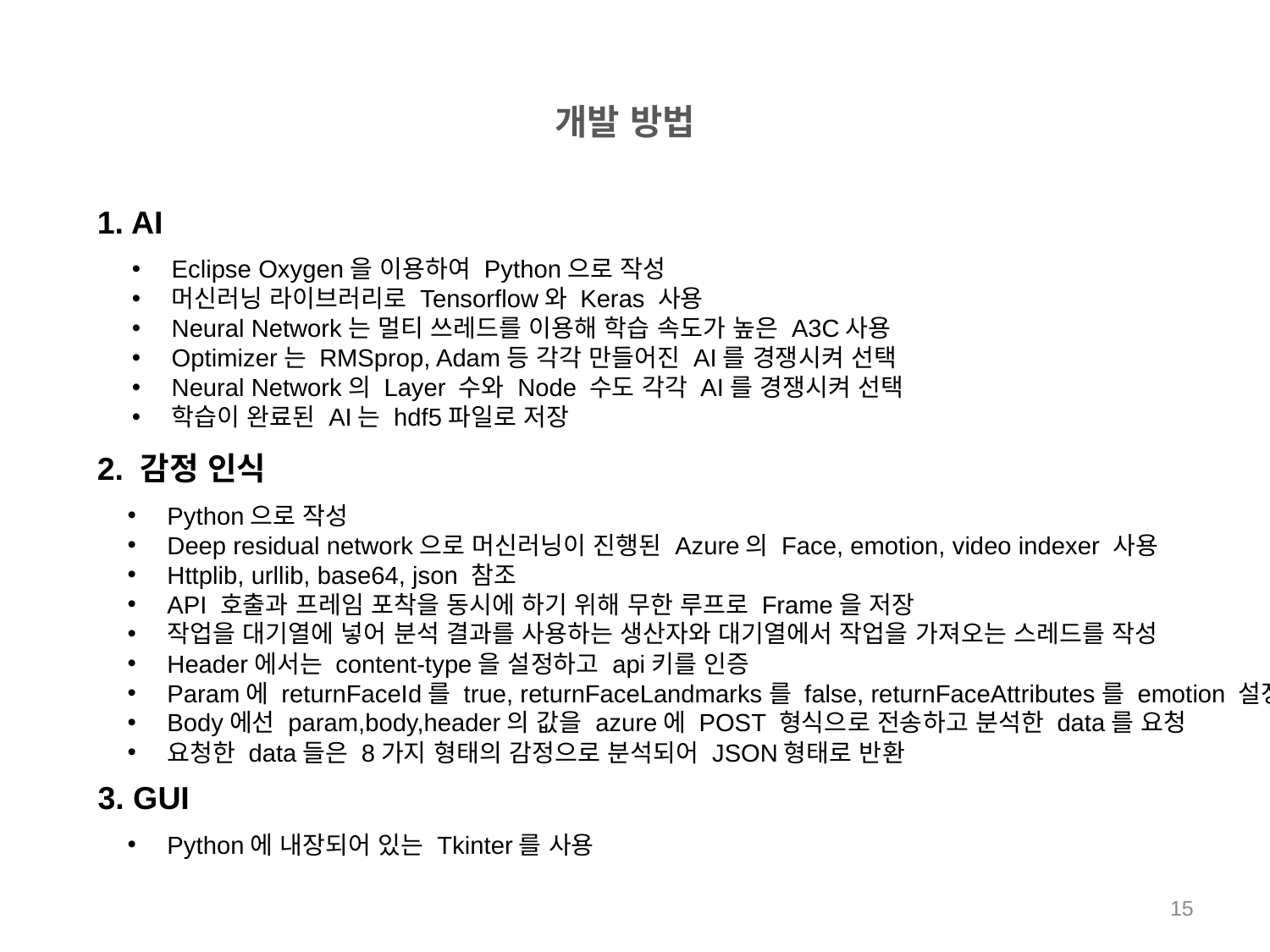

개발 방법
1. AI
Eclipse Oxygen을 이용하여 Python으로 작성
머신러닝 라이브러리로 Tensorflow와 Keras 사용
Neural Network는 멀티 쓰레드를 이용해 학습 속도가 높은 A3C사용
Optimizer는 RMSprop, Adam등 각각 만들어진 AI를 경쟁시켜 선택
Neural Network의 Layer 수와 Node 수도 각각 AI를 경쟁시켜 선택
학습이 완료된 AI는 hdf5파일로 저장
2. 감정 인식
Python으로 작성
Deep residual network으로 머신러닝이 진행된 Azure의 Face, emotion, video indexer 사용
Httplib, urllib, base64, json 참조
API 호출과 프레임 포착을 동시에 하기 위해 무한 루프로 Frame을 저장
작업을 대기열에 넣어 분석 결과를 사용하는 생산자와 대기열에서 작업을 가져오는 스레드를 작성
Header에서는 content-type을 설정하고 api키를 인증
Param에 returnFaceId를 true, returnFaceLandmarks를 false, returnFaceAttributes를 emotion 설정
Body에선 param,body,header의 값을 azure에 POST 형식으로 전송하고 분석한 data를 요청
요청한 data들은 8가지 형태의 감정으로 분석되어 JSON형태로 반환

3. GUI
Python에 내장되어 있는 Tkinter를 사용
15